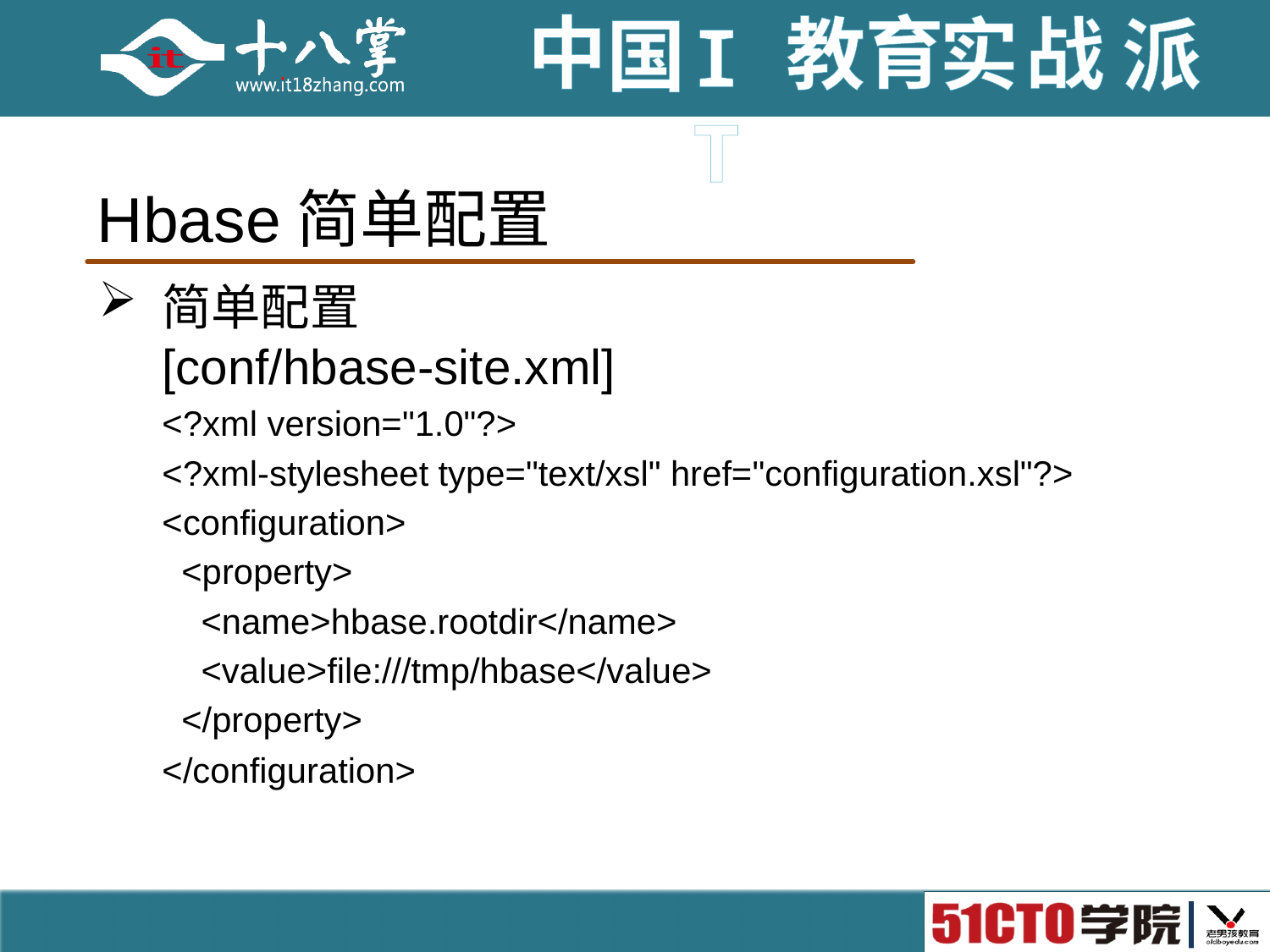

# Hbase简单配置
简单配置
[conf/hbase-site.xml]
<?xml version="1.0"?>
<?xml-stylesheet type="text/xsl" href="configuration.xsl"?>
<configuration>
  <property>
    <name>hbase.rootdir</name>
    <value>file:///tmp/hbase</value>
  </property>
</configuration>